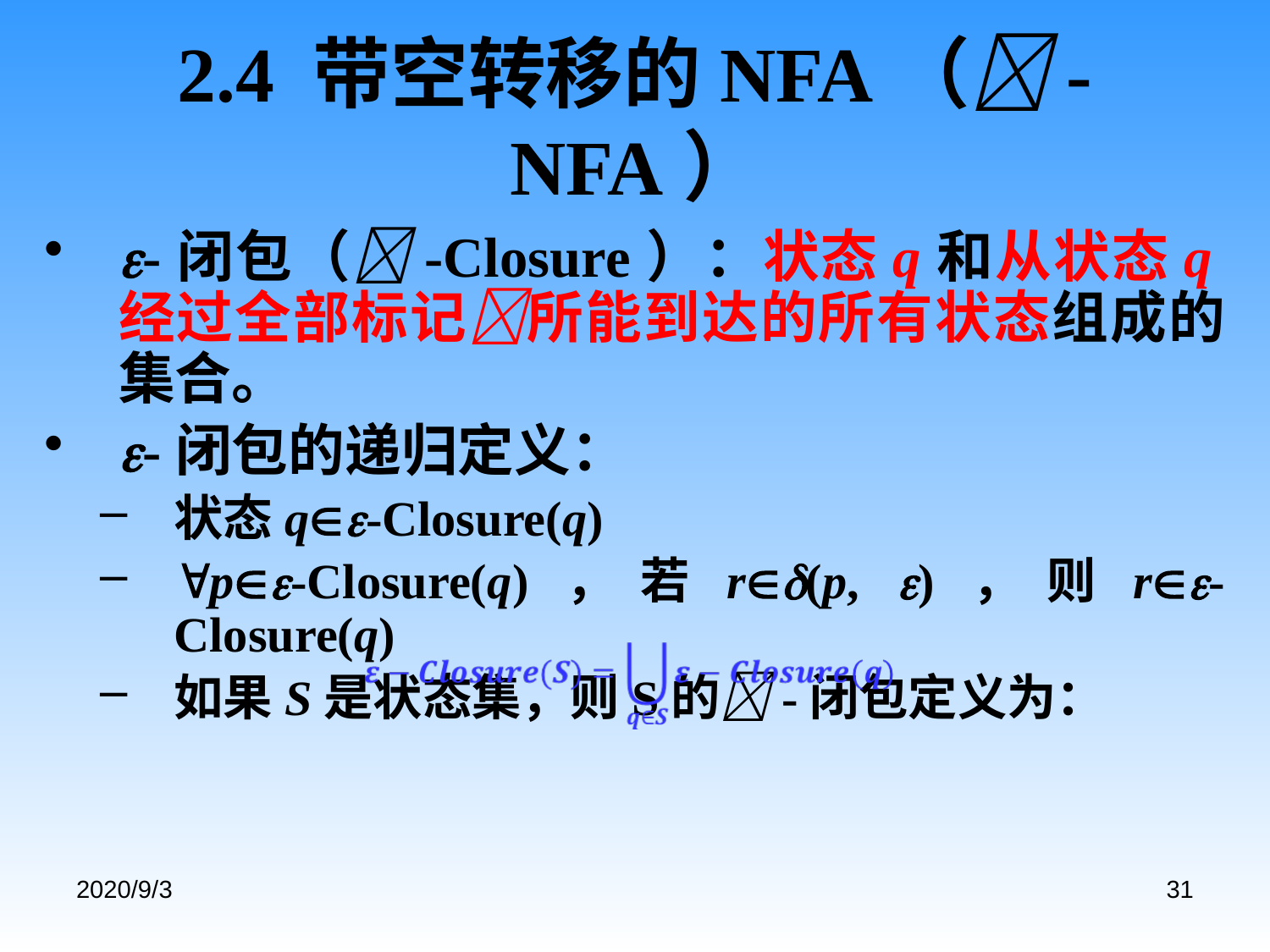

# 2.4 带空转移的NFA（ε-NFA）
ε-闭包（ε-Closure）：状态q和从状态q经过全部标记ε所能到达的所有状态组成的集合。
ε-闭包的递归定义：
状态q∈ε-Closure(q)
∀p∈ε-Closure(q)，若r∈δ(p, ε)，则r∈ε-Closure(q)
如果S是状态集，则S的ε-闭包定义为：

2020/9/3
31